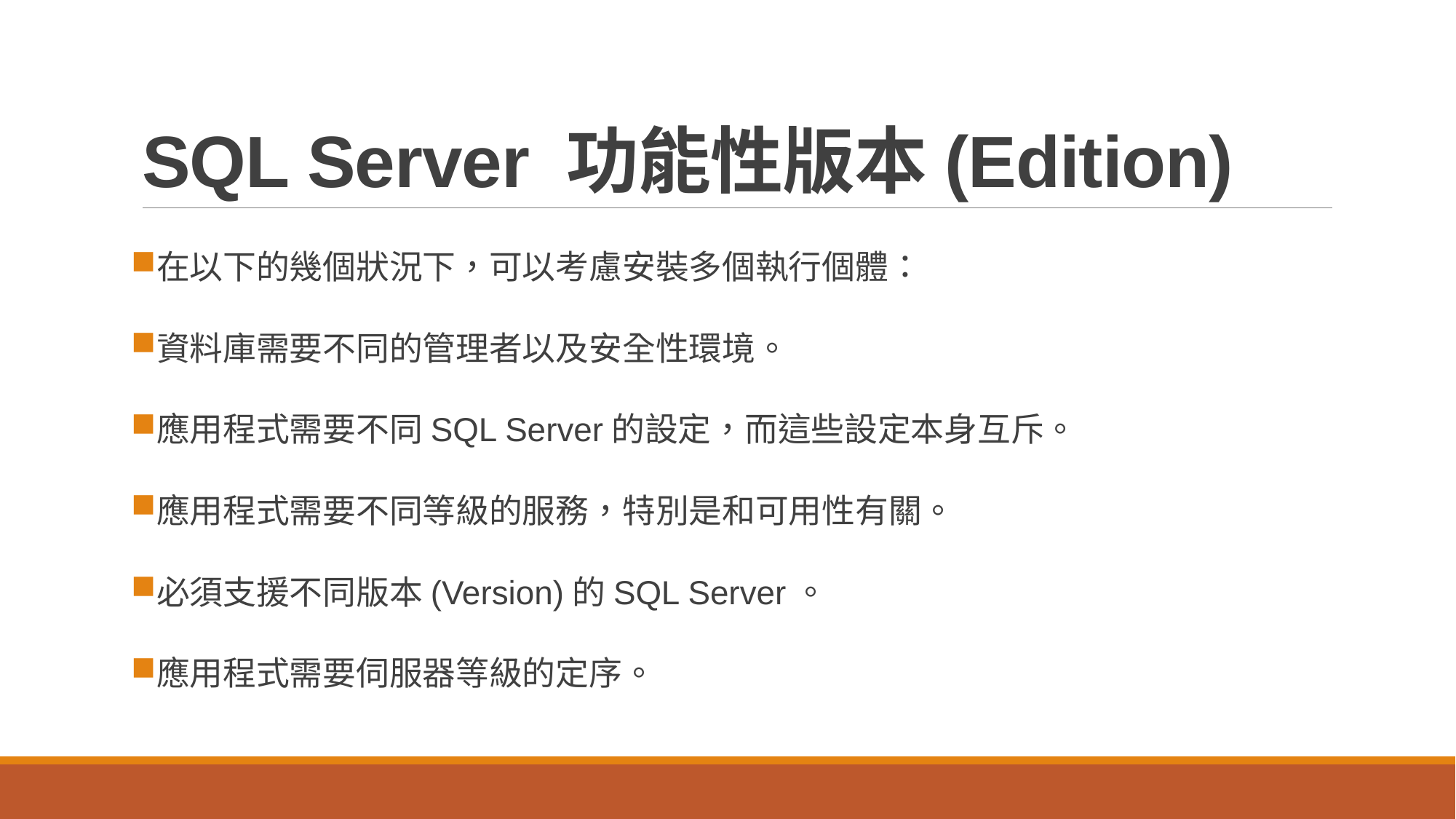

# SQL Server 功能性版本(Edition)
在以下的幾個狀況下，可以考慮安裝多個執行個體：
資料庫需要不同的管理者以及安全性環境。
應用程式需要不同SQL Server的設定，而這些設定本身互斥。
應用程式需要不同等級的服務，特別是和可用性有關。
必須支援不同版本(Version)的SQL Server。
應用程式需要伺服器等級的定序。